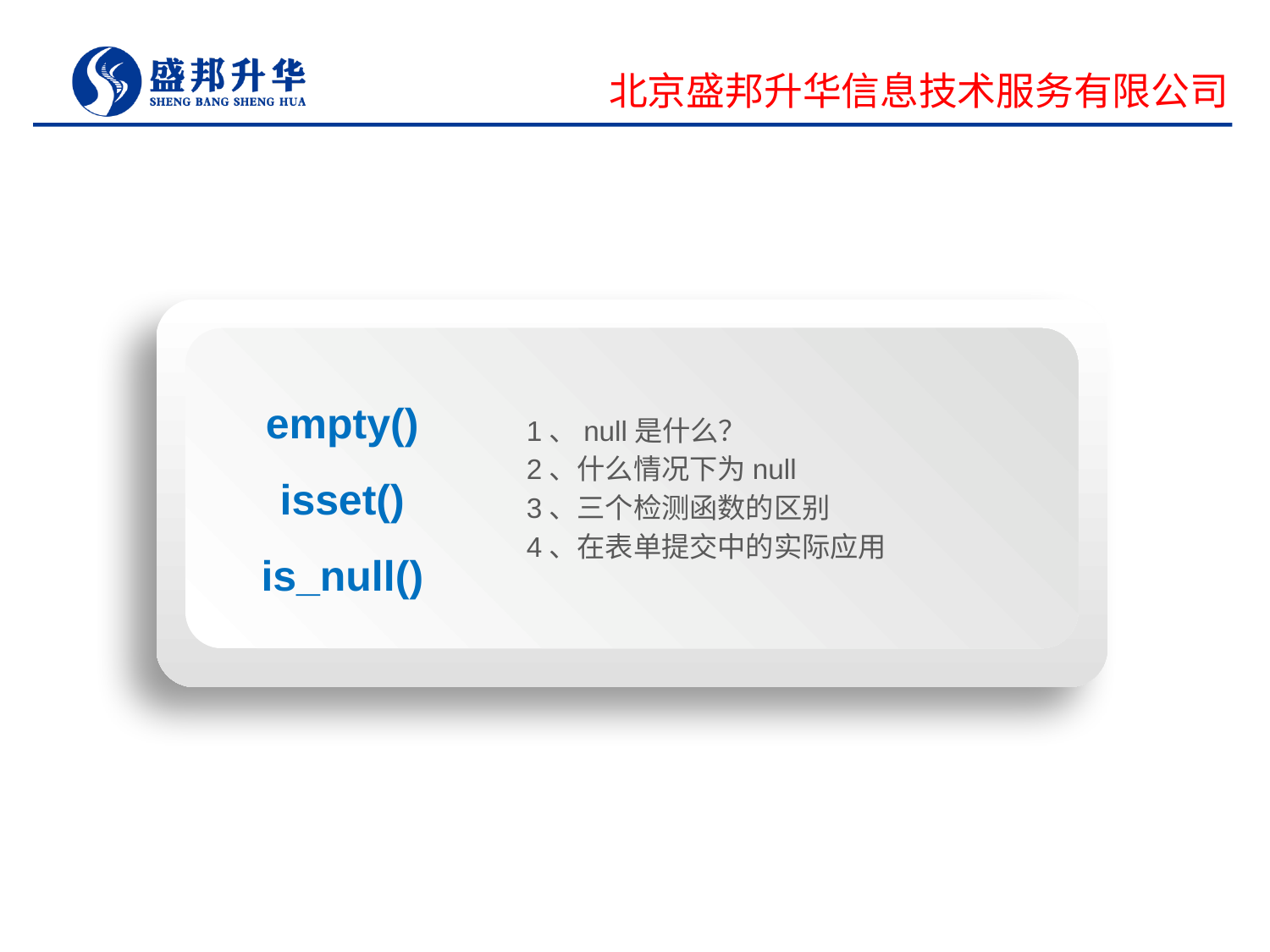

北京盛邦升华信息技术服务有限公司

empty()
isset()
is_null()
1、null是什么？
2、什么情况下为null
3、三个检测函数的区别
4、在表单提交中的实际应用